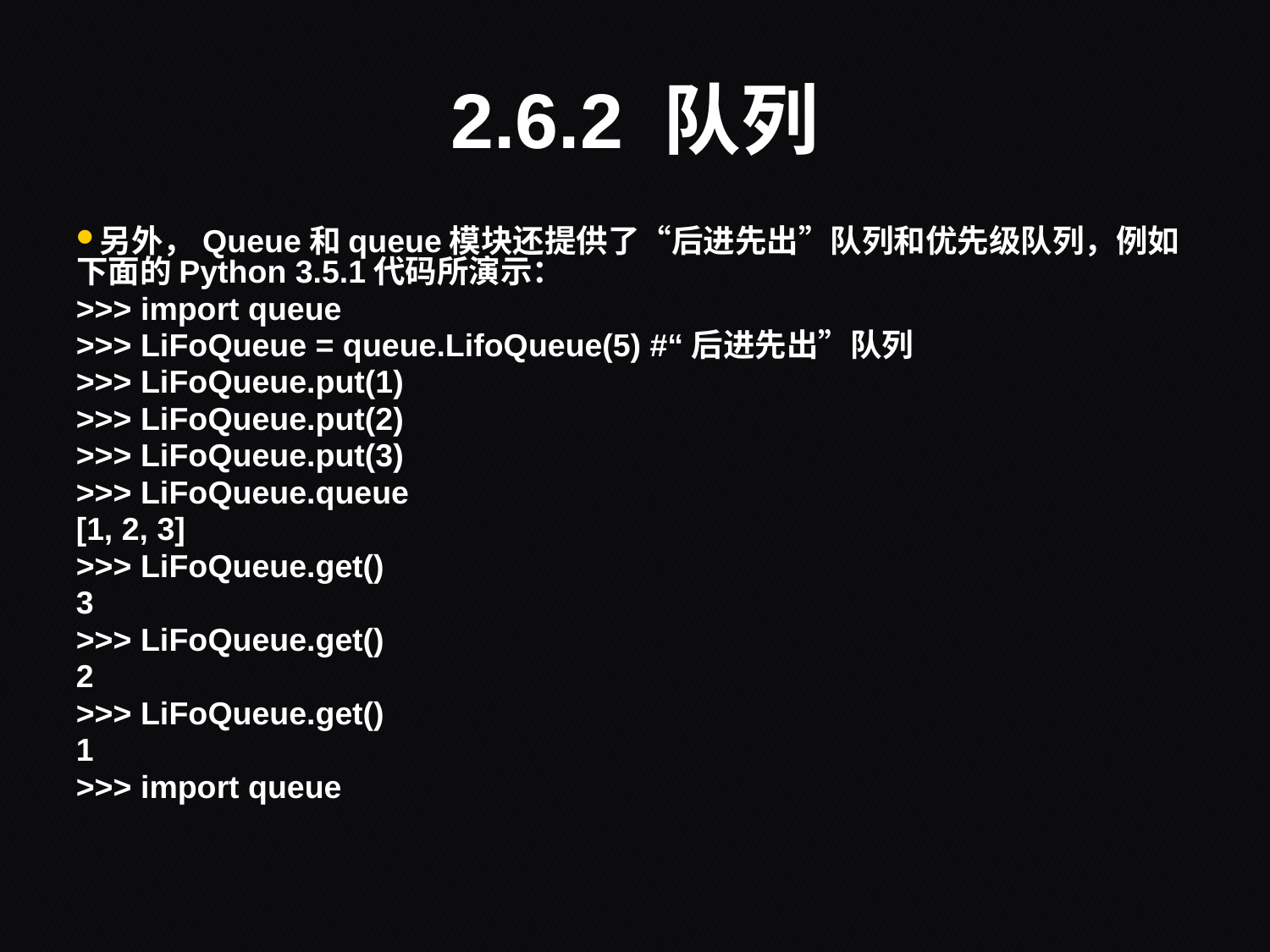

# 2.6.2 队列
另外，Queue和queue模块还提供了“后进先出”队列和优先级队列，例如下面的Python 3.5.1代码所演示：
>>> import queue
>>> LiFoQueue = queue.LifoQueue(5) #“后进先出”队列
>>> LiFoQueue.put(1)
>>> LiFoQueue.put(2)
>>> LiFoQueue.put(3)
>>> LiFoQueue.queue
[1, 2, 3]
>>> LiFoQueue.get()
3
>>> LiFoQueue.get()
2
>>> LiFoQueue.get()
1
>>> import queue